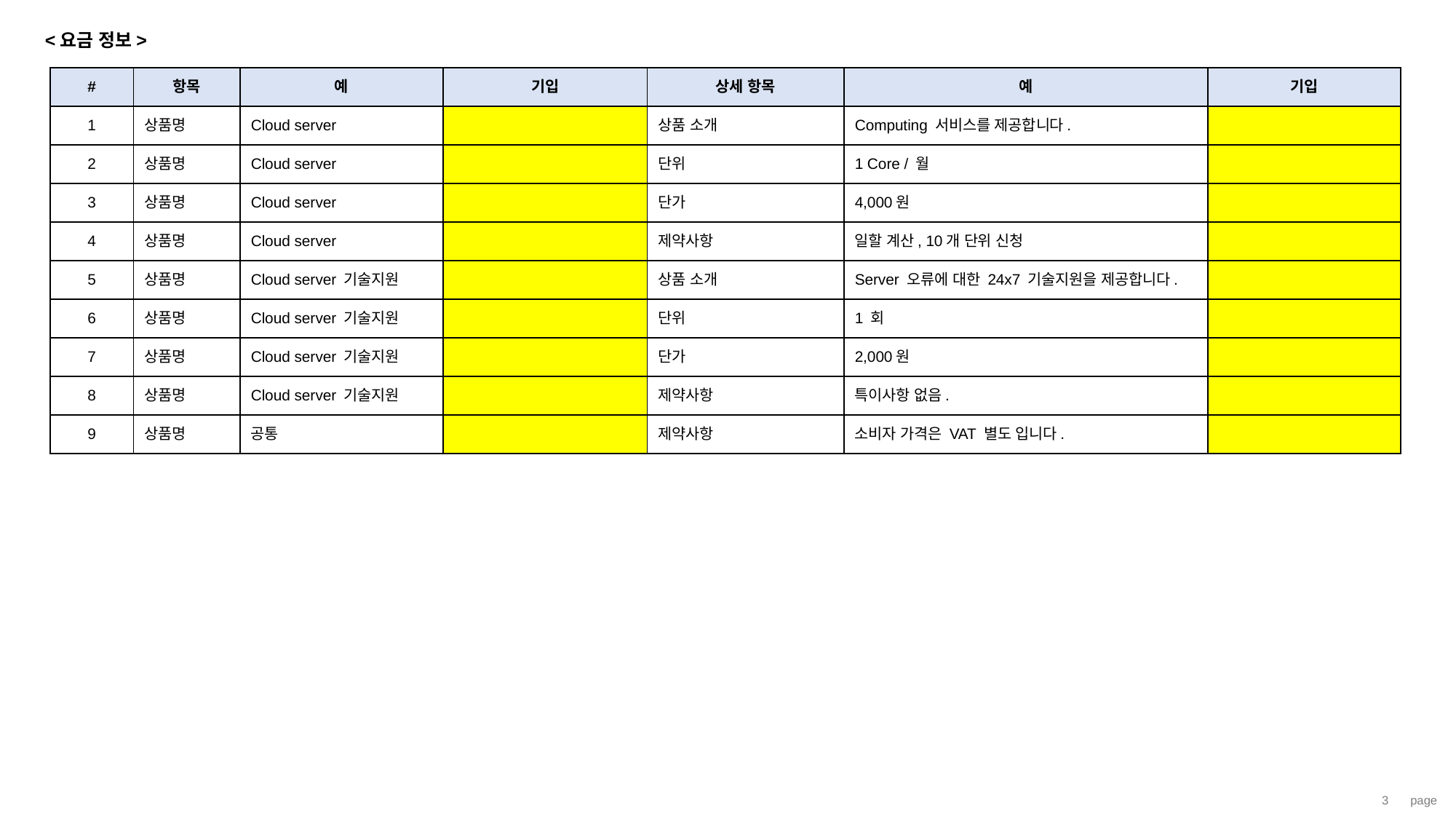

<요금 정보>
| # | 항목 | 예 | 기입 | 상세 항목 | 예 | 기입 |
| --- | --- | --- | --- | --- | --- | --- |
| 1 | 상품명 | Cloud server |  | 상품 소개 | Computing 서비스를 제공합니다. |  |
| 2 | 상품명 | Cloud server |  | 단위 | 1 Core / 월 |  |
| 3 | 상품명 | Cloud server |  | 단가 | 4,000원 |  |
| 4 | 상품명 | Cloud server |  | 제약사항 | 일할 계산, 10개 단위 신청 |  |
| 5 | 상품명 | Cloud server 기술지원 |  | 상품 소개 | Server 오류에 대한 24x7 기술지원을 제공합니다. |  |
| 6 | 상품명 | Cloud server 기술지원 |  | 단위 | 1 회 |  |
| 7 | 상품명 | Cloud server 기술지원 |  | 단가 | 2,000원 |  |
| 8 | 상품명 | Cloud server 기술지원 |  | 제약사항 | 특이사항 없음. |  |
| 9 | 상품명 | 공통 |  | 제약사항 | 소비자 가격은 VAT 별도 입니다. |  |